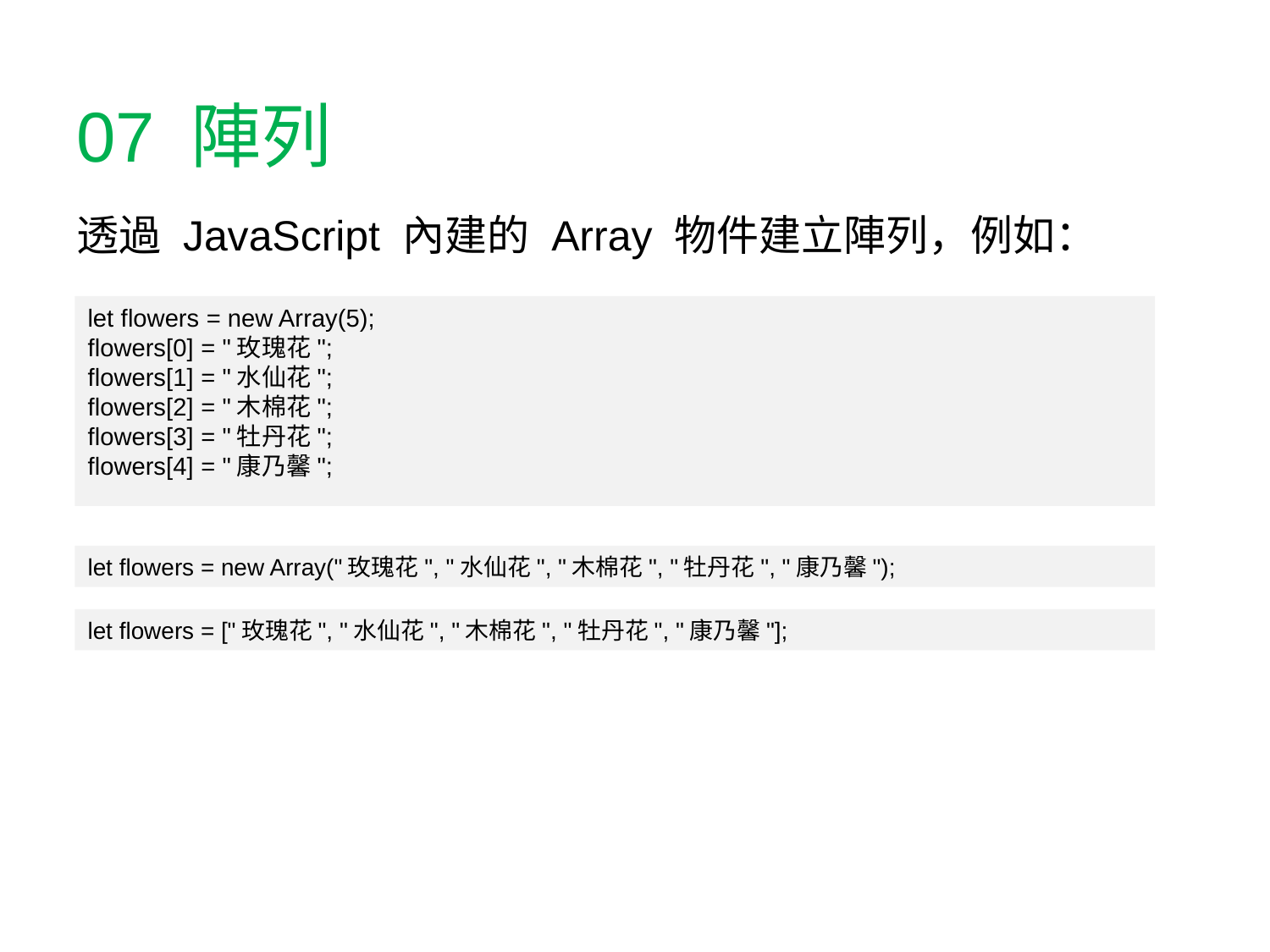

23
# 07 陣列
透過 JavaScript 內建的 Array 物件建立陣列，例如：
let flowers = new Array(5);
flowers[0] = "玫瑰花";
flowers[1] = "水仙花";
flowers[2] = "木棉花";
flowers[3] = "牡丹花";
flowers[4] = "康乃馨";
let flowers = new Array("玫瑰花", "水仙花", "木棉花", "牡丹花", "康乃馨");
let flowers = ["玫瑰花", "水仙花", "木棉花", "牡丹花", "康乃馨"];